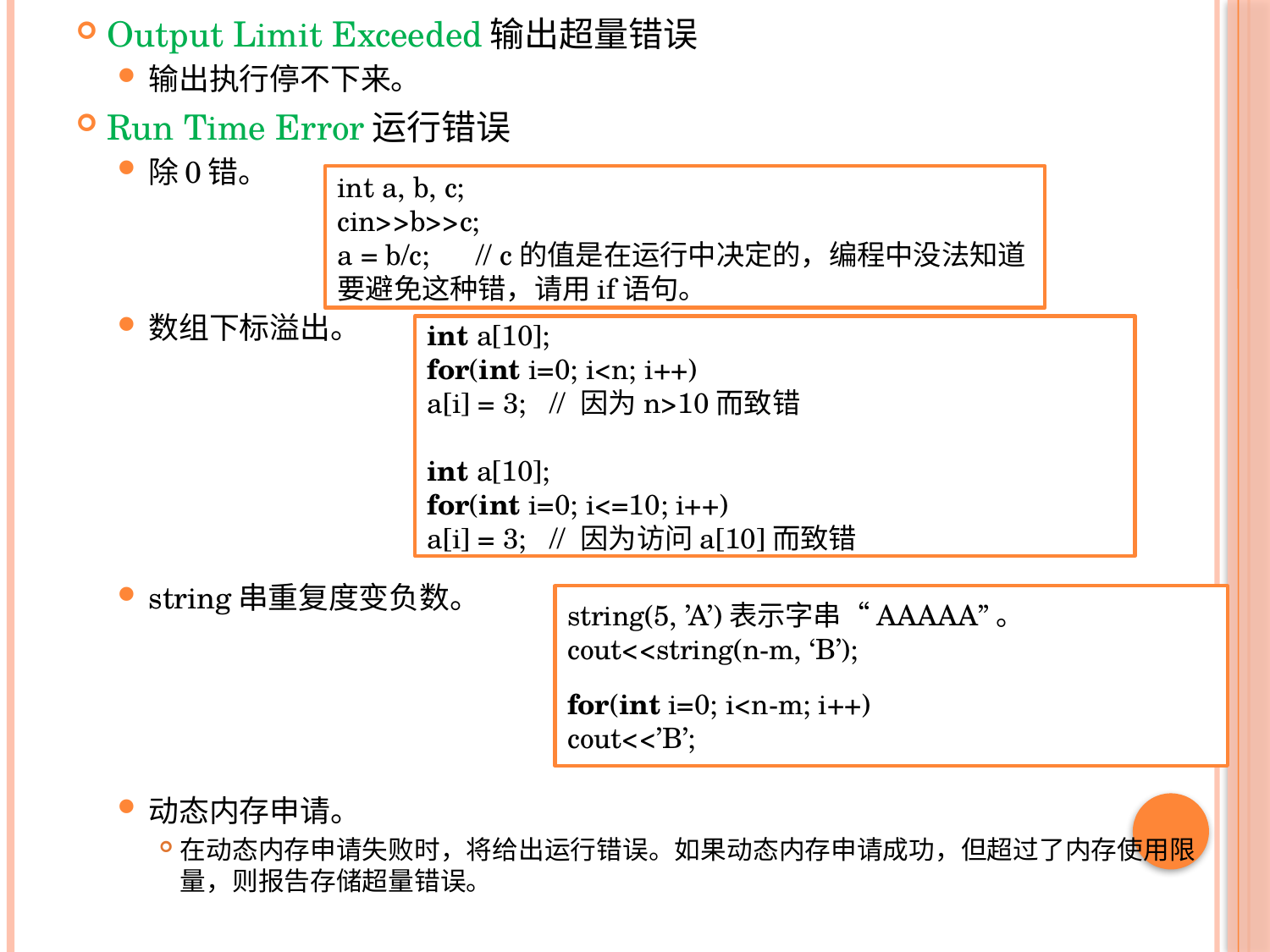

Output Limit Exceeded输出超量错误
输出执行停不下来。
Run Time Error运行错误
除0错。

数组下标溢出。

string串重复度变负数。

动态内存申请。
在动态内存申请失败时，将给出运行错误。如果动态内存申请成功，但超过了内存使用限量，则报告存储超量错误。
int a, b, c;
cin>>b>>c;
a = b/c;      // c的值是在运行中决定的，编程中没法知道
要避免这种错，请用if语句。
int a[10];
for(int i=0; i<n; i++)
a[i] = 3;   // 因为n>10而致错

int a[10];
for(int i=0; i<=10; i++)
a[i] = 3;   // 因为访问a[10]而致错
string(5, ’A’)表示字串“AAAAA”。
cout<<string(n-m, ‘B’);

for(int i=0; i<n-m; i++)
cout<<’B’;